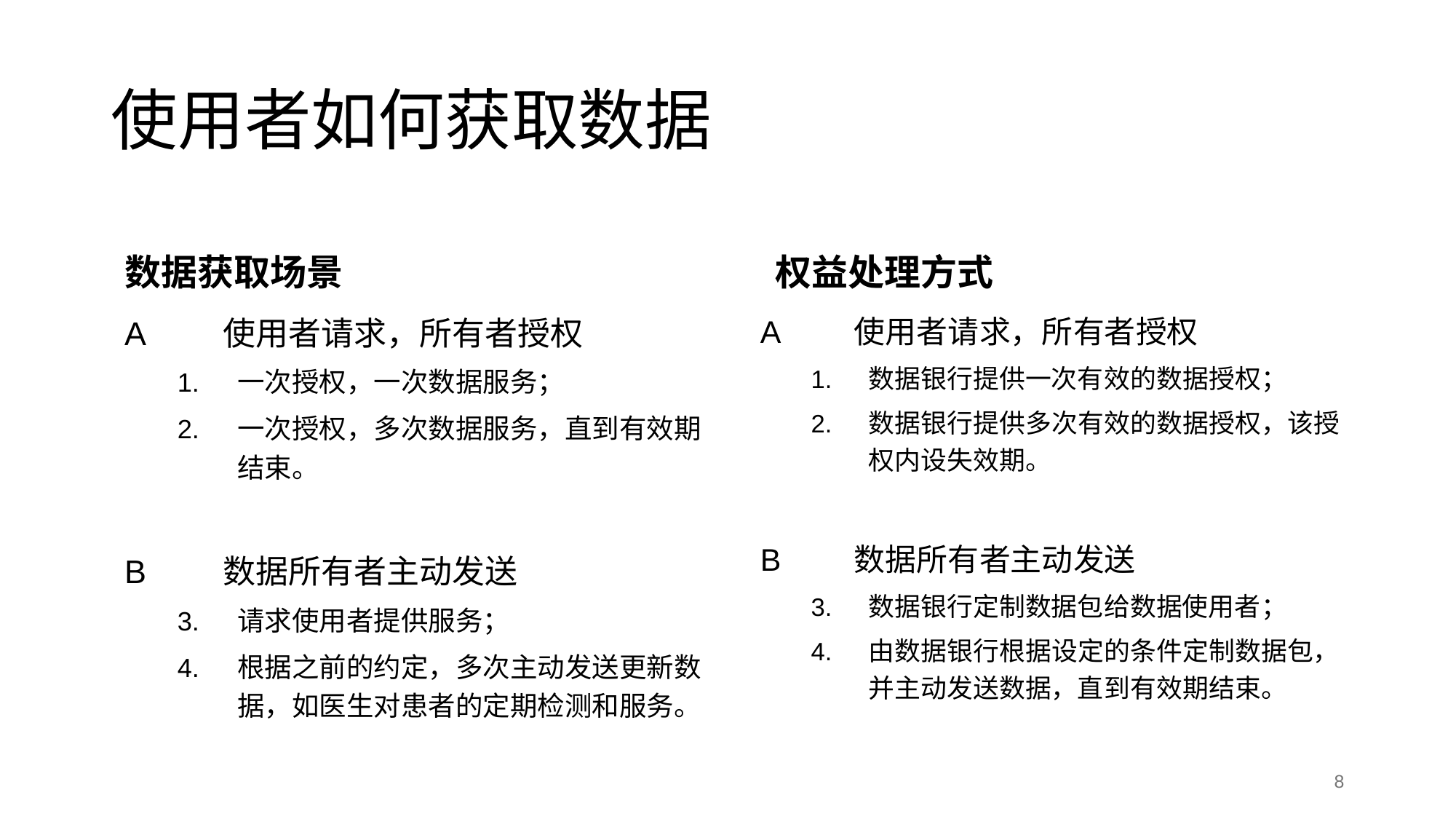

# 使用者如何获取数据
数据获取场景
权益处理方式
A	使用者请求，所有者授权
一次授权，一次数据服务；
一次授权，多次数据服务，直到有效期结束。

B	数据所有者主动发送
请求使用者提供服务；
根据之前的约定，多次主动发送更新数据，如医生对患者的定期检测和服务。

A	使用者请求，所有者授权
数据银行提供一次有效的数据授权；
数据银行提供多次有效的数据授权，该授权内设失效期。

B	数据所有者主动发送
数据银行定制数据包给数据使用者；
由数据银行根据设定的条件定制数据包，并主动发送数据，直到有效期结束。

8